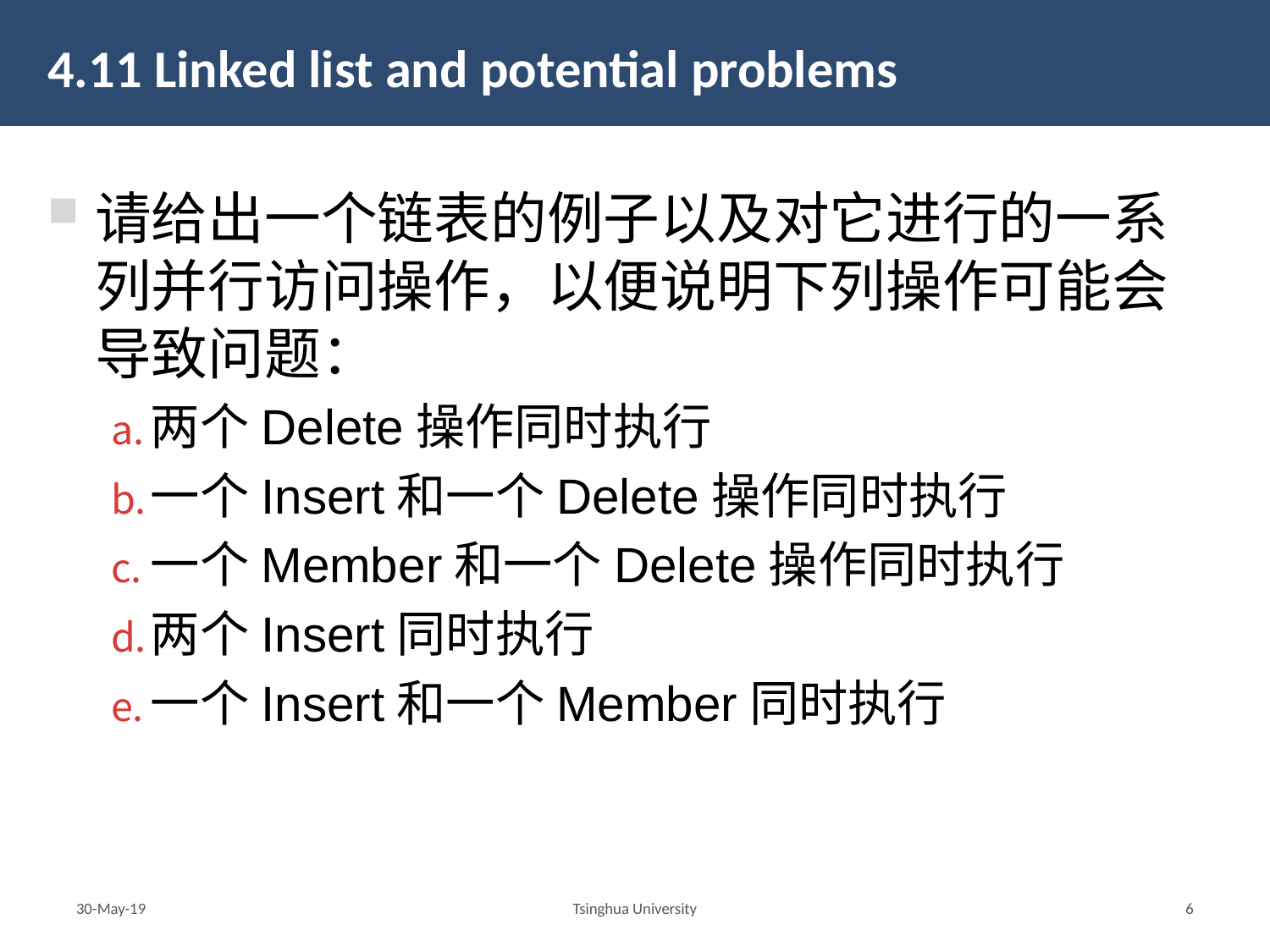

# 4.11 Linked list and potential problems
请给出一个链表的例子以及对它进行的一系列并行访问操作，以便说明下列操作可能会导致问题：
两个Delete操作同时执行
一个Insert和一个Delete操作同时执行
一个Member和一个Delete操作同时执行
两个Insert同时执行
一个Insert和一个Member同时执行
30-May-19
Tsinghua University
6